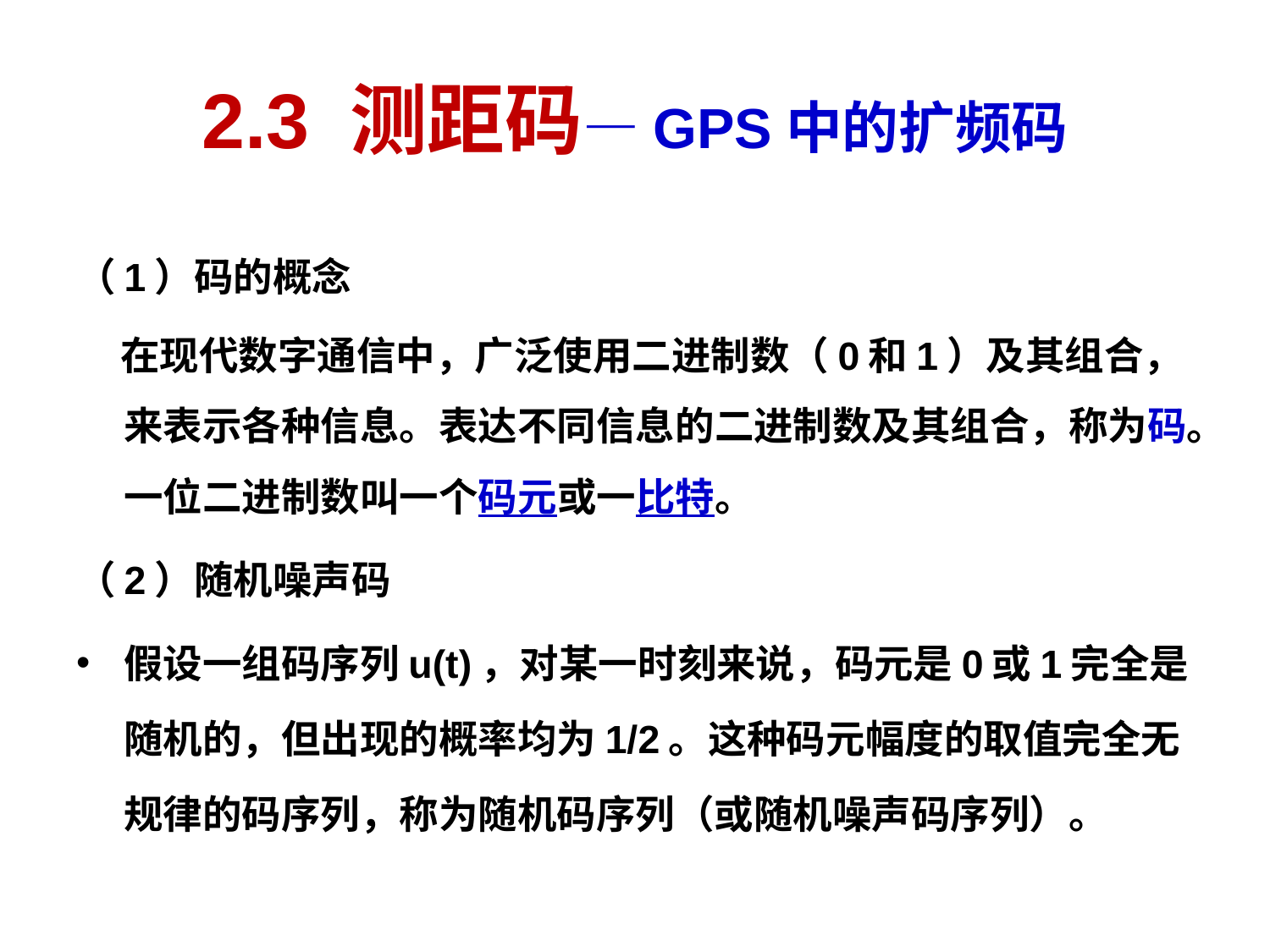

# 2.3 测距码—GPS中的扩频码
（1）码的概念
    在现代数字通信中，广泛使用二进制数（0和1）及其组合，来表示各种信息。表达不同信息的二进制数及其组合，称为码。一位二进制数叫一个码元或一比特。
（2）随机噪声码
假设一组码序列u(t)，对某一时刻来说，码元是0或1完全是随机的，但出现的概率均为1/2。这种码元幅度的取值完全无规律的码序列，称为随机码序列（或随机噪声码序列）。